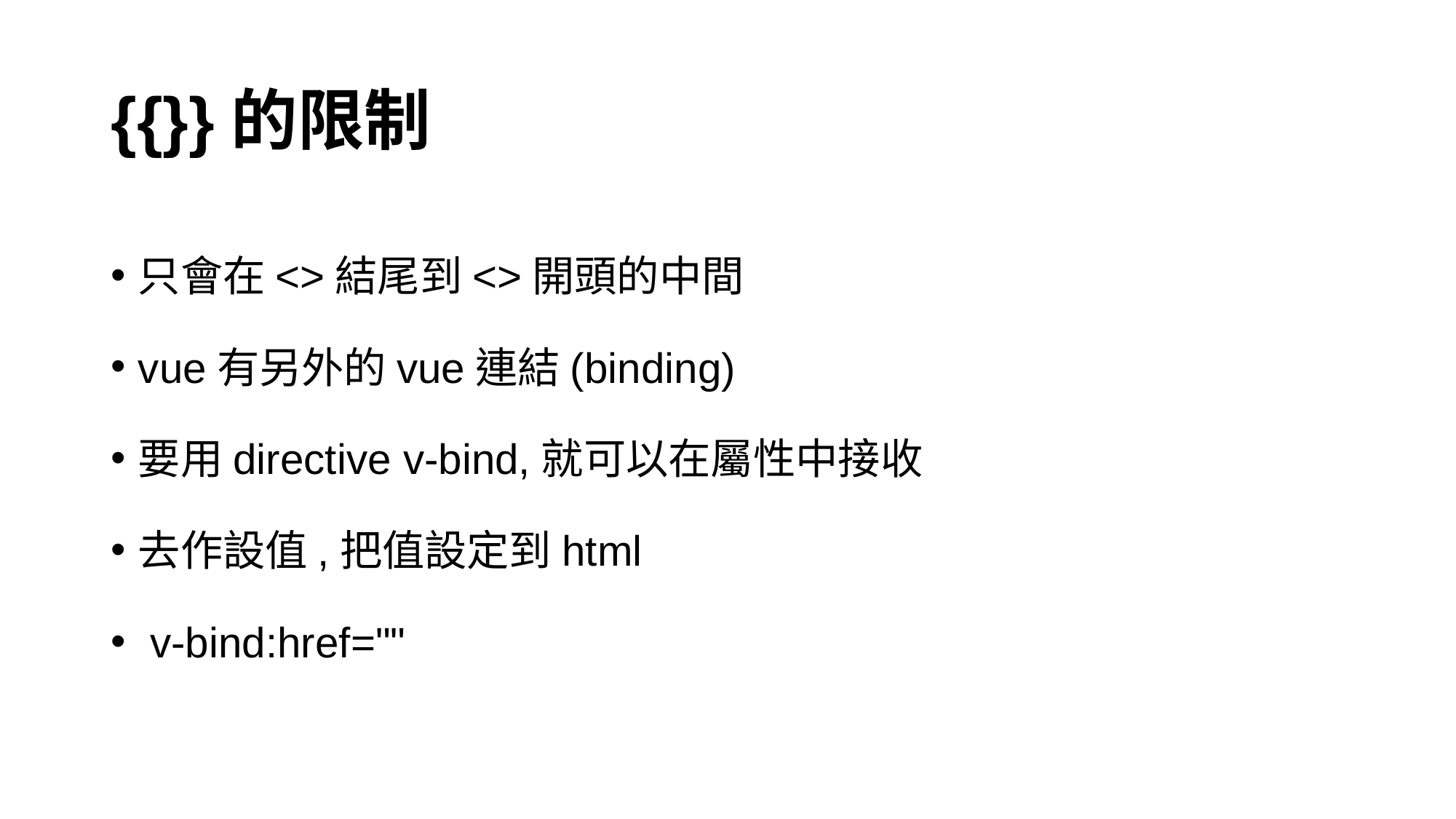

# {{}}的限制
只會在<>結尾到<>開頭的中間
vue有另外的vue連結(binding)
要用directive v-bind,就可以在屬性中接收
去作設值,把值設定到html
 v-bind:href=""